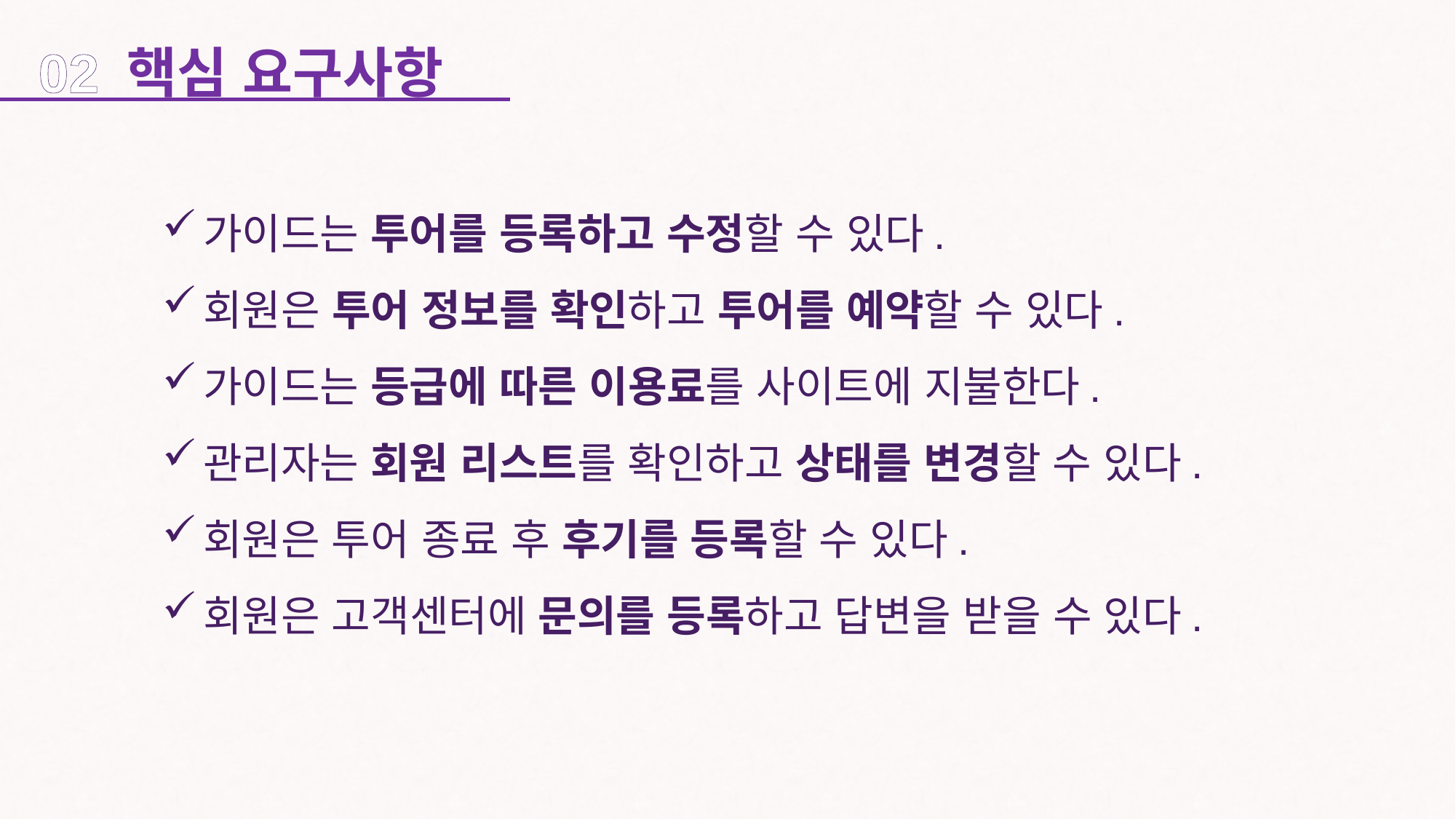

02 핵심 요구사항

가이드는 투어를 등록하고 수정할 수 있다.
회원은 투어 정보를 확인하고 투어를 예약할 수 있다.
가이드는 등급에 따른 이용료를 사이트에 지불한다.
관리자는 회원 리스트를 확인하고 상태를 변경할 수 있다.
회원은 투어 종료 후 후기를 등록할 수 있다.
회원은 고객센터에 문의를 등록하고 답변을 받을 수 있다.